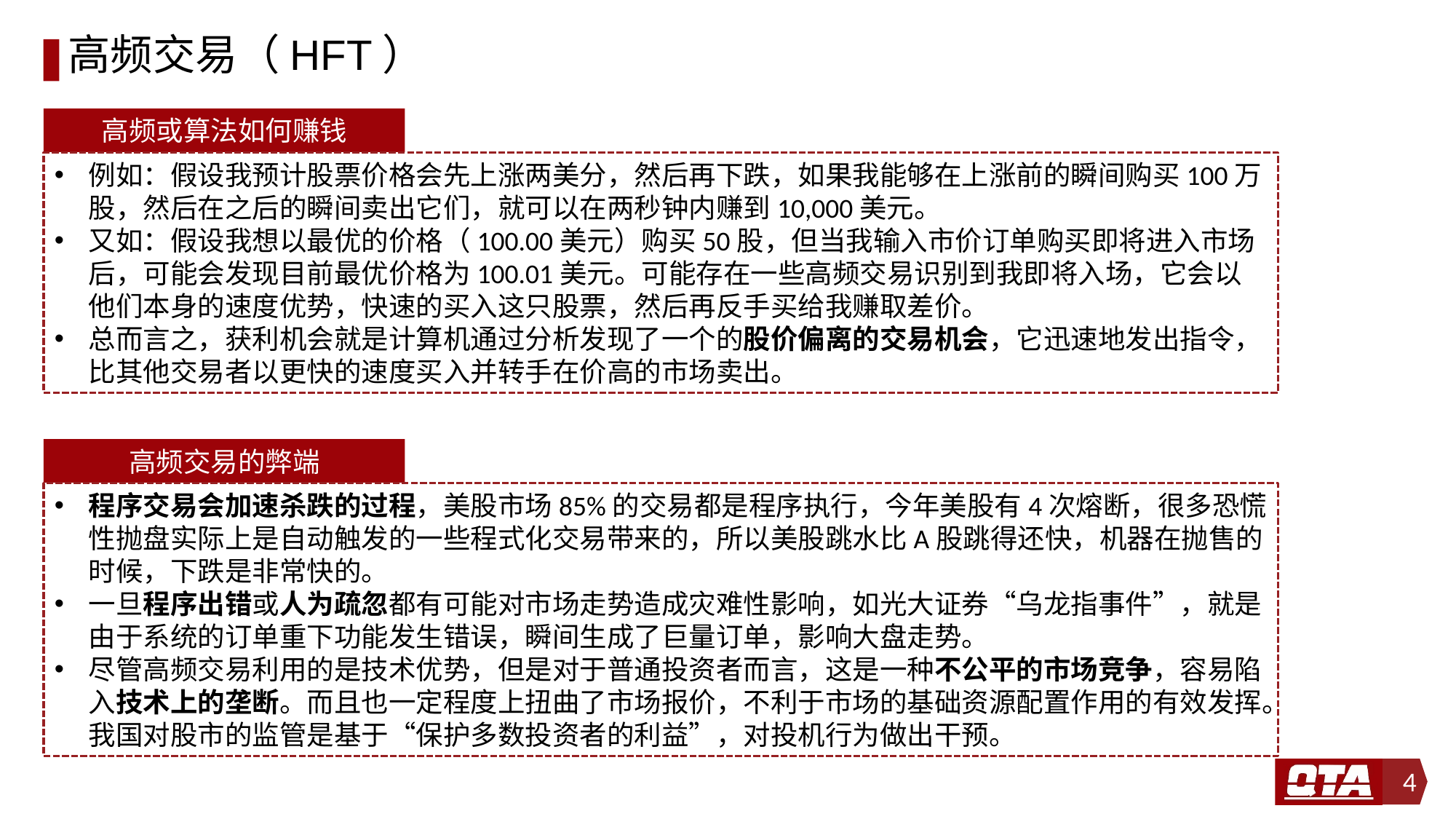

# 高频交易（HFT）
高频或算法如何赚钱
例如：假设我预计股票价格会先上涨两美分，然后再下跌，如果我能够在上涨前的瞬间购买100万股，然后在之后的瞬间卖出它们，就可以在两秒钟内赚到10,000美元。
又如：假设我想以最优的价格（100.00美元）购买50股，但当我输入市价订单购买即将进入市场后，可能会发现目前最优价格为100.01美元。可能存在一些高频交易识别到我即将入场，它会以他们本身的速度优势，快速的买入这只股票，然后再反手买给我赚取差价。
总而言之，获利机会就是计算机通过分析发现了一个的股价偏离的交易机会，它迅速地发出指令，比其他交易者以更快的速度买入并转手在价高的市场卖出。
高频交易的弊端
程序交易会加速杀跌的过程，美股市场85%的交易都是程序执行，今年美股有4次熔断，很多恐慌性抛盘实际上是自动触发的一些程式化交易带来的，所以美股跳水比A股跳得还快，机器在抛售的时候，下跌是非常快的。
一旦程序出错或人为疏忽都有可能对市场走势造成灾难性影响，如光大证券“乌龙指事件”，就是由于系统的订单重下功能发生错误，瞬间生成了巨量订单，影响大盘走势。
尽管高频交易利用的是技术优势，但是对于普通投资者而言，这是一种不公平的市场竞争，容易陷入技术上的垄断。而且也一定程度上扭曲了市场报价，不利于市场的基础资源配置作用的有效发挥。我国对股市的监管是基于“保护多数投资者的利益”，对投机行为做出干预。
4